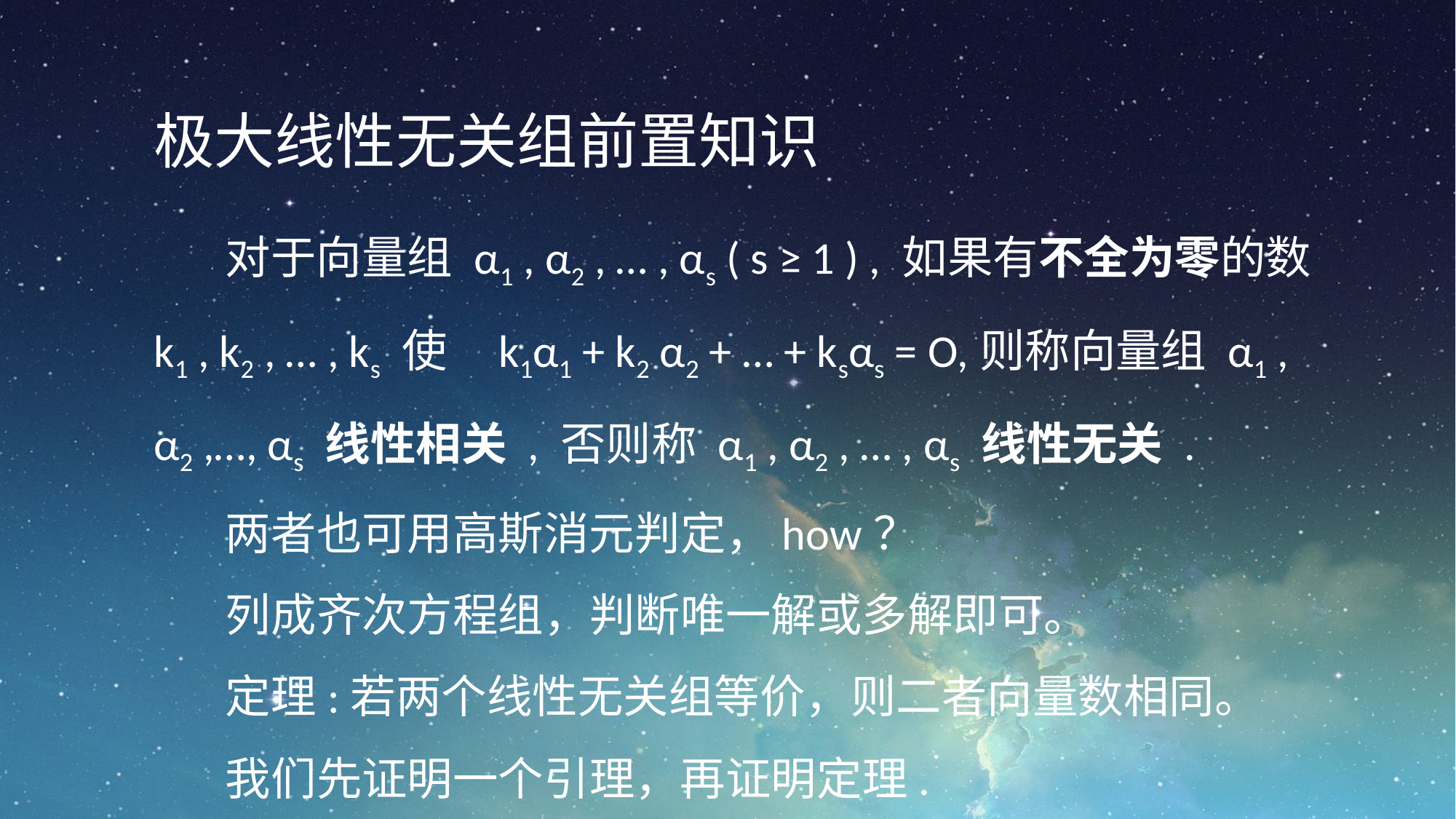

极大线性无关组前置知识
对于向量组 α1 , α2 , … , αs ( s ≥ 1 ) , 如果有不全为零的数 k1 , k2 , … , ks 使    k1α1 + k2 α2 + … + ksαs = O,则称向量组 α1 , α2 ,…, αs 线性相关 , 否则称 α1 , α2 , … , αs 线性无关 .
两者也可用高斯消元判定，how？
列成齐次方程组，判断唯一解或多解即可。
定理:若两个线性无关组等价，则二者向量数相同。
我们先证明一个引理，再证明定理.